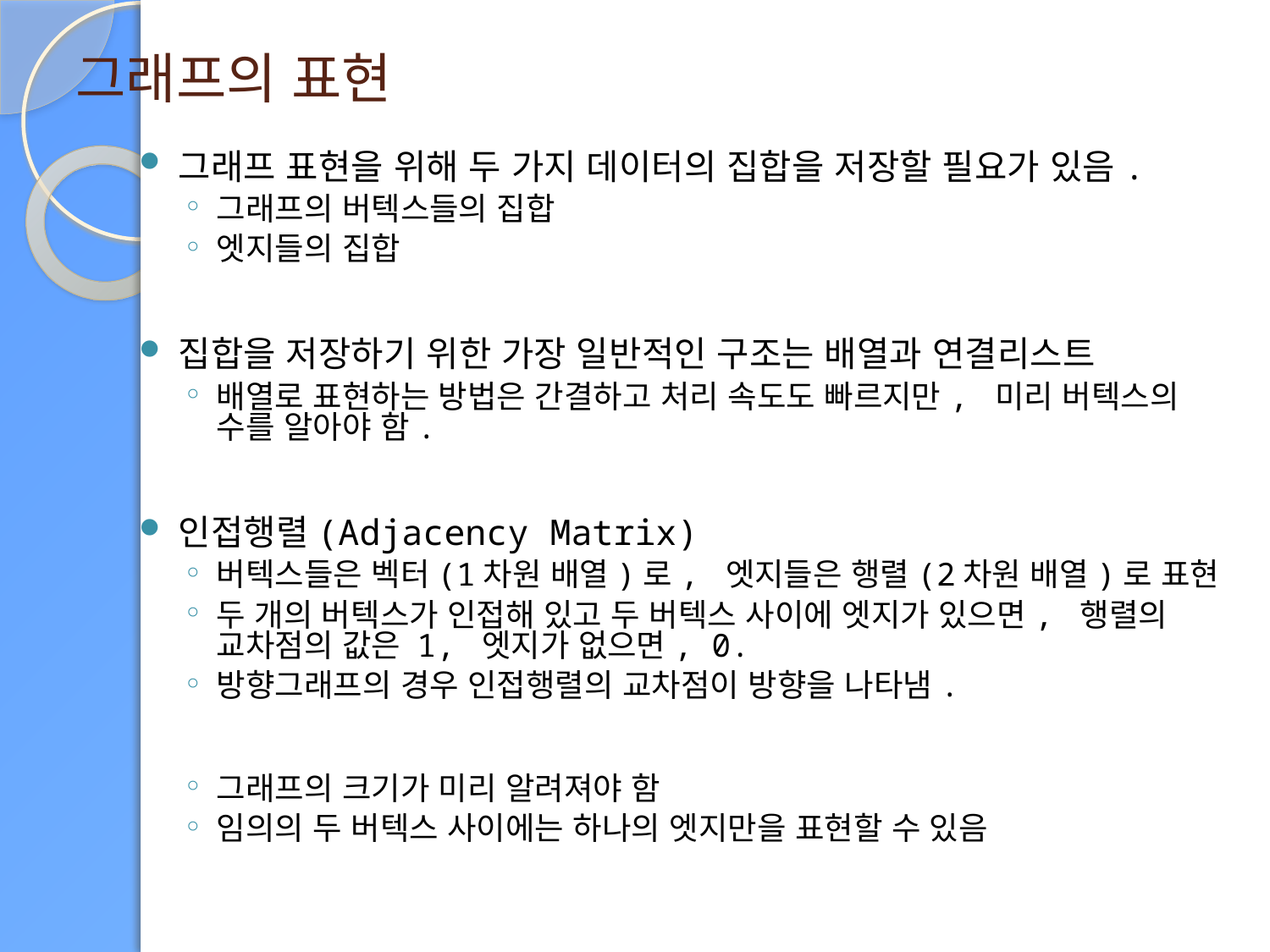

# 그래프의 표현
그래프 표현을 위해 두 가지 데이터의 집합을 저장할 필요가 있음.
그래프의 버텍스들의 집합
엣지들의 집합

집합을 저장하기 위한 가장 일반적인 구조는 배열과 연결리스트
배열로 표현하는 방법은 간결하고 처리 속도도 빠르지만, 미리 버텍스의 수를 알아야 함.

인접행렬(Adjacency Matrix)
버텍스들은 벡터(1차원 배열)로, 엣지들은 행렬(2차원 배열)로 표현
두 개의 버텍스가 인접해 있고 두 버텍스 사이에 엣지가 있으면, 행렬의 교차점의 값은 1, 엣지가 없으면, 0.
방향그래프의 경우 인접행렬의 교차점이 방향을 나타냄.

그래프의 크기가 미리 알려져야 함
임의의 두 버텍스 사이에는 하나의 엣지만을 표현할 수 있음